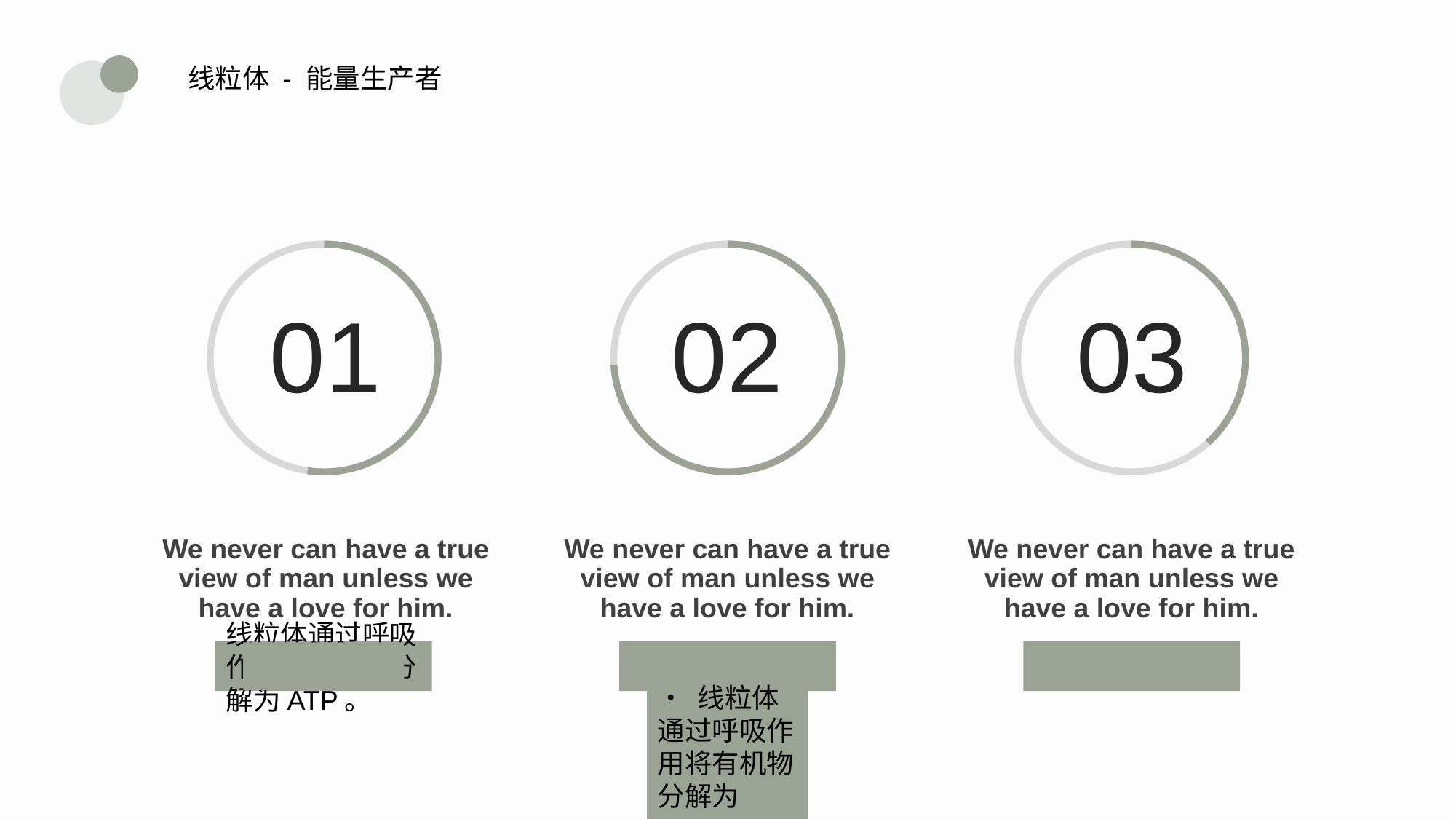

线粒体 - 能量生产者

01
02
03
We never can have a true view of man unless we have a love for him.
We never can have a true view of man unless we have a love for him.
We never can have a true view of man unless we have a love for him.
线粒体通过呼吸作用将有机物分解为ATP。

• 线粒体通过呼吸作用将有机物分解为ATP。